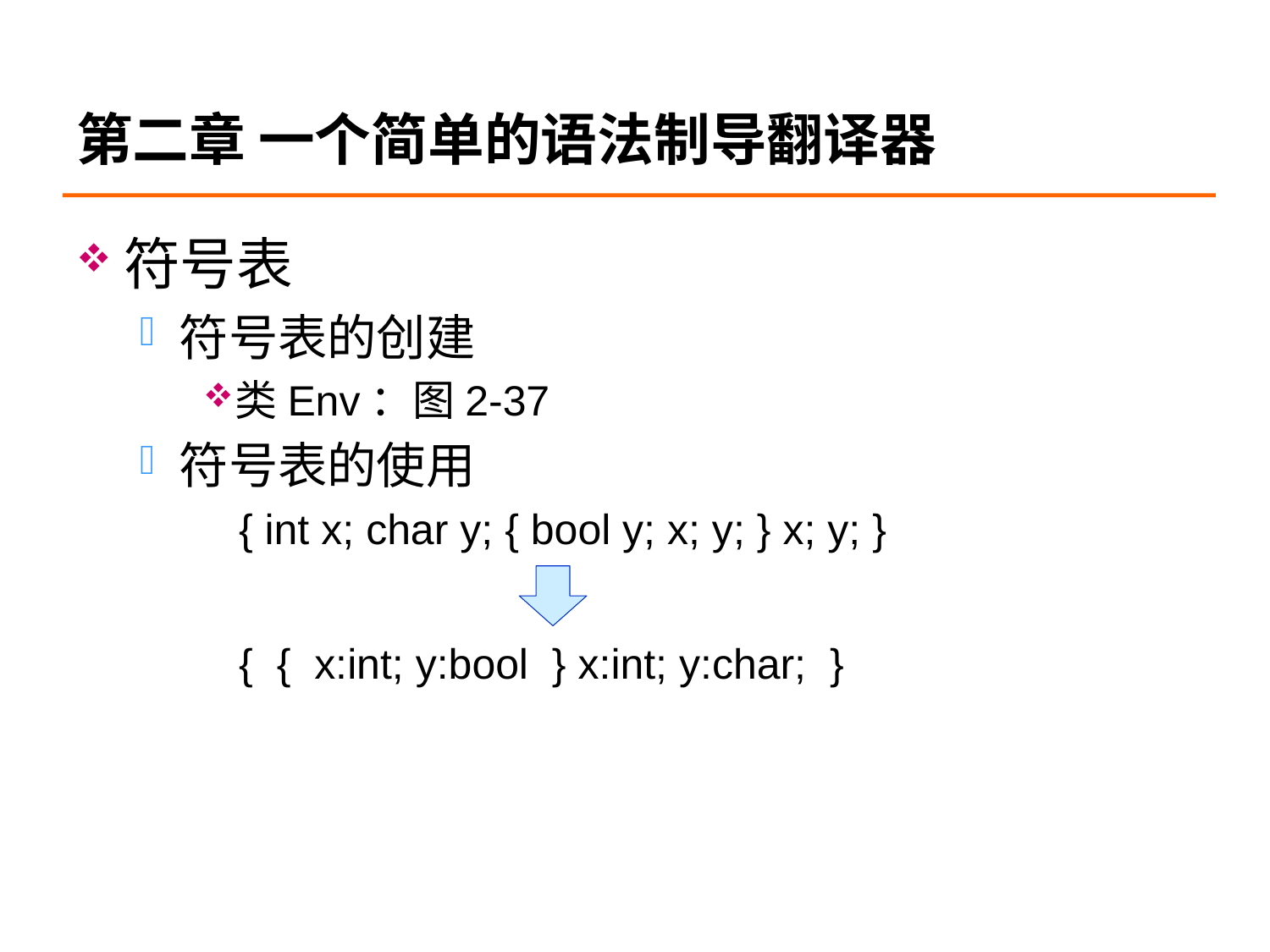

# 第二章 一个简单的语法制导翻译器
符号表
符号表的创建
类Env：图2-37
符号表的使用
   { int x; char y; { bool y; x; y; } x; y; }

   {  {  x:int; y:bool  } x:int; y:char;  }